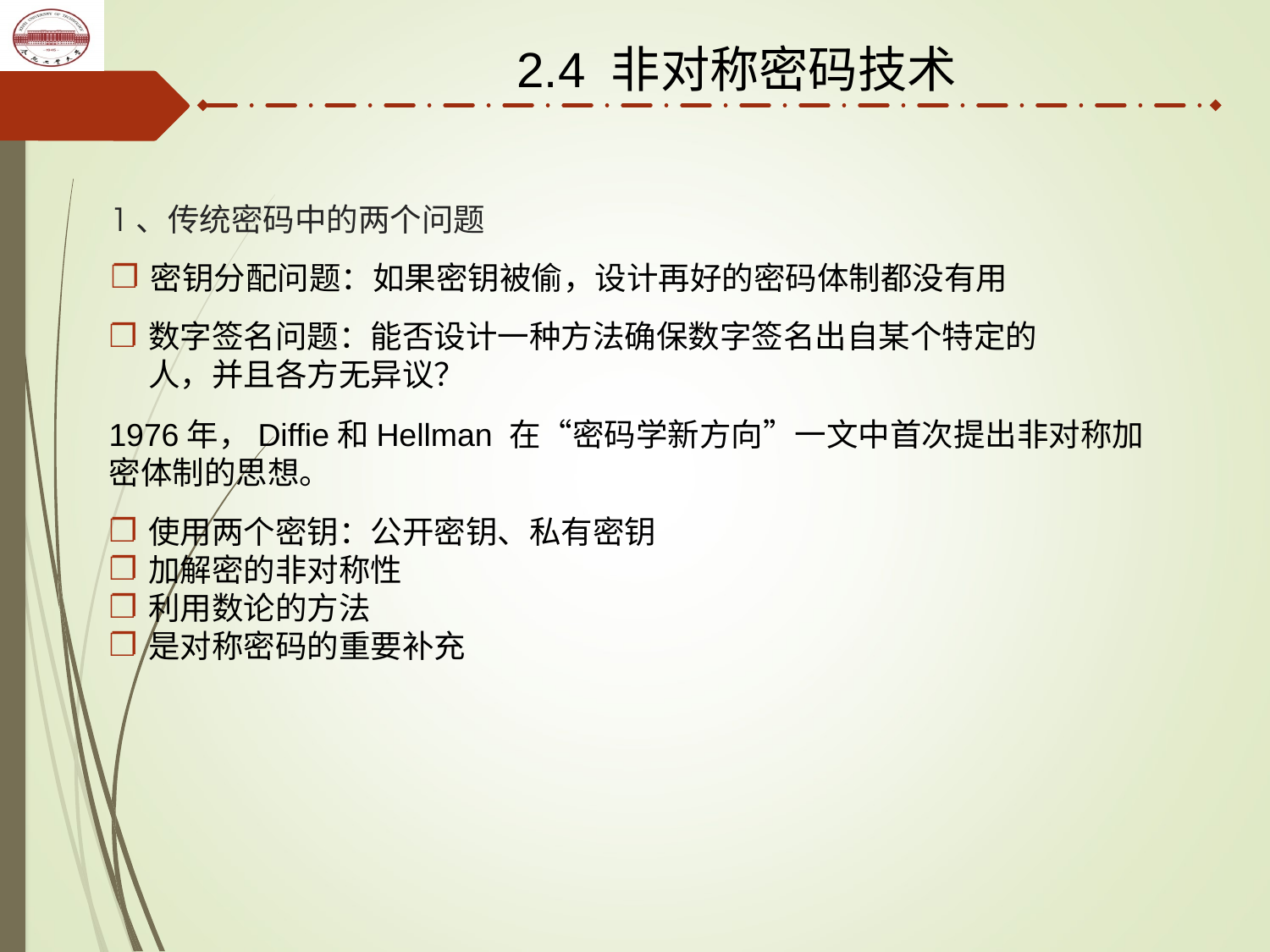

2.4 非对称密码技术
# 1、传统密码中的两个问题
密钥分配问题：如果密钥被偷，设计再好的密码体制都没有用
数字签名问题：能否设计一种方法确保数字签名出自某个特定的人，并且各方无异议？
1976年，Diffie和Hellman 在“密码学新方向”一文中首次提出非对称加密体制的思想。
使用两个密钥：公开密钥、私有密钥
加解密的非对称性
利用数论的方法
是对称密码的重要补充